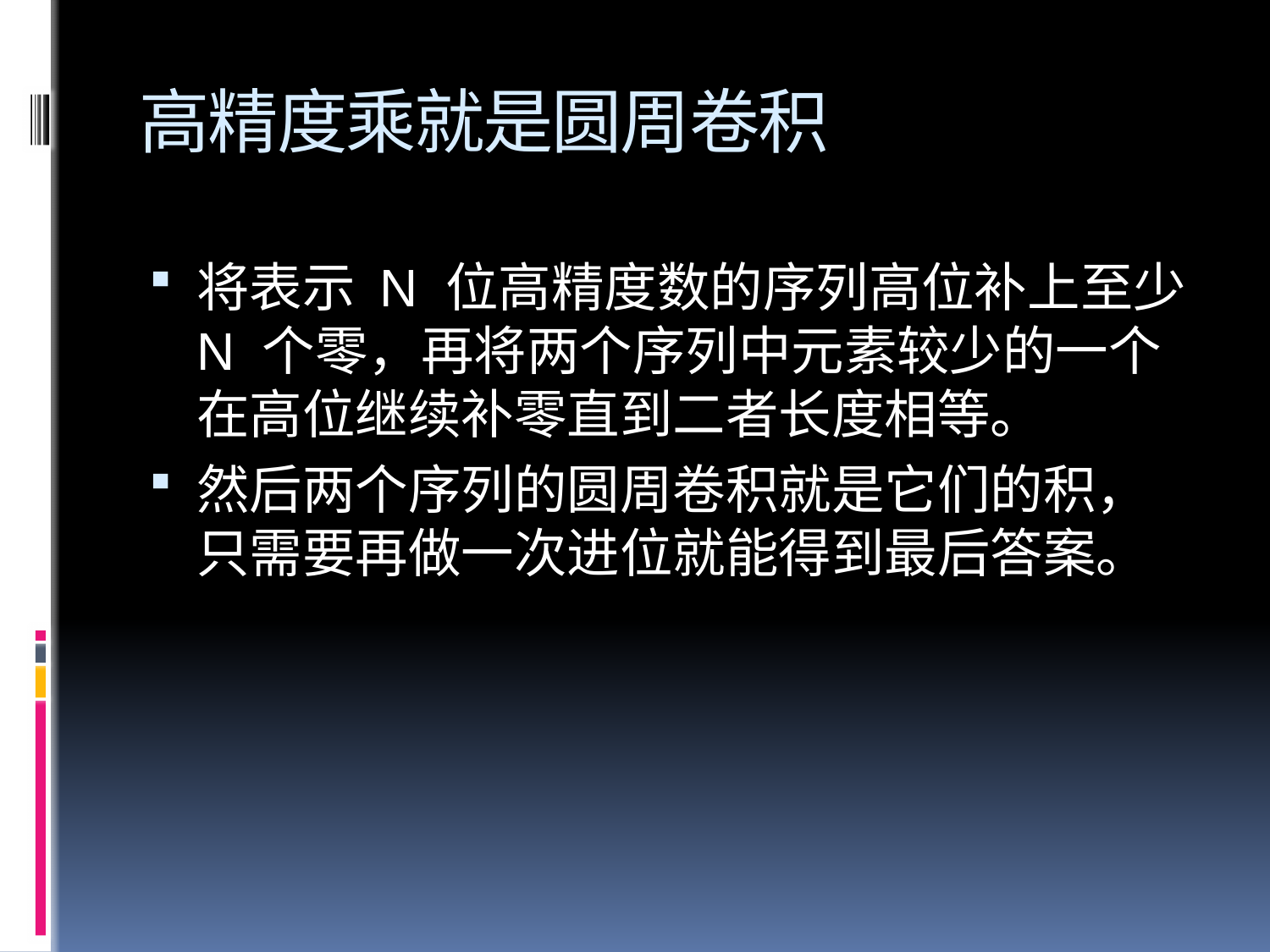

# 高精度乘就是圆周卷积
将表示 N 位高精度数的序列高位补上至少 N 个零，再将两个序列中元素较少的一个在高位继续补零直到二者长度相等。
然后两个序列的圆周卷积就是它们的积，只需要再做一次进位就能得到最后答案。